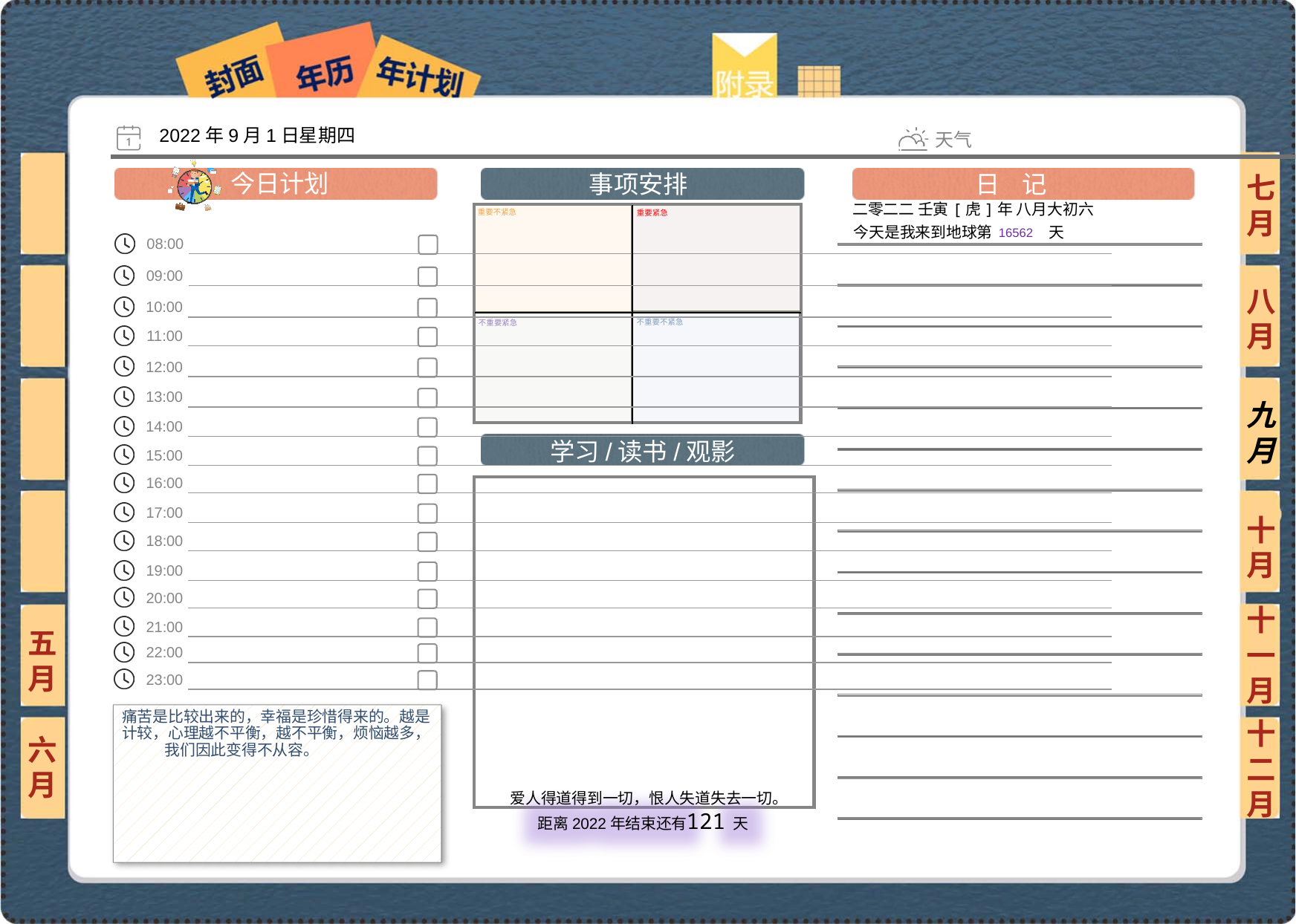

2022年9月1日星期四
七月
二零二二 壬寅[虎]年 八月大初六
16562
八月
九月
十月
十一月
五月
痛苦是比较出来的，幸福是珍惜得来的。越是计较，心理越不平衡，越不平衡，烦恼越多，我们因此变得不从容。

六月
十二月
121
 爱人得道得到一切，恨人失道失去一切。